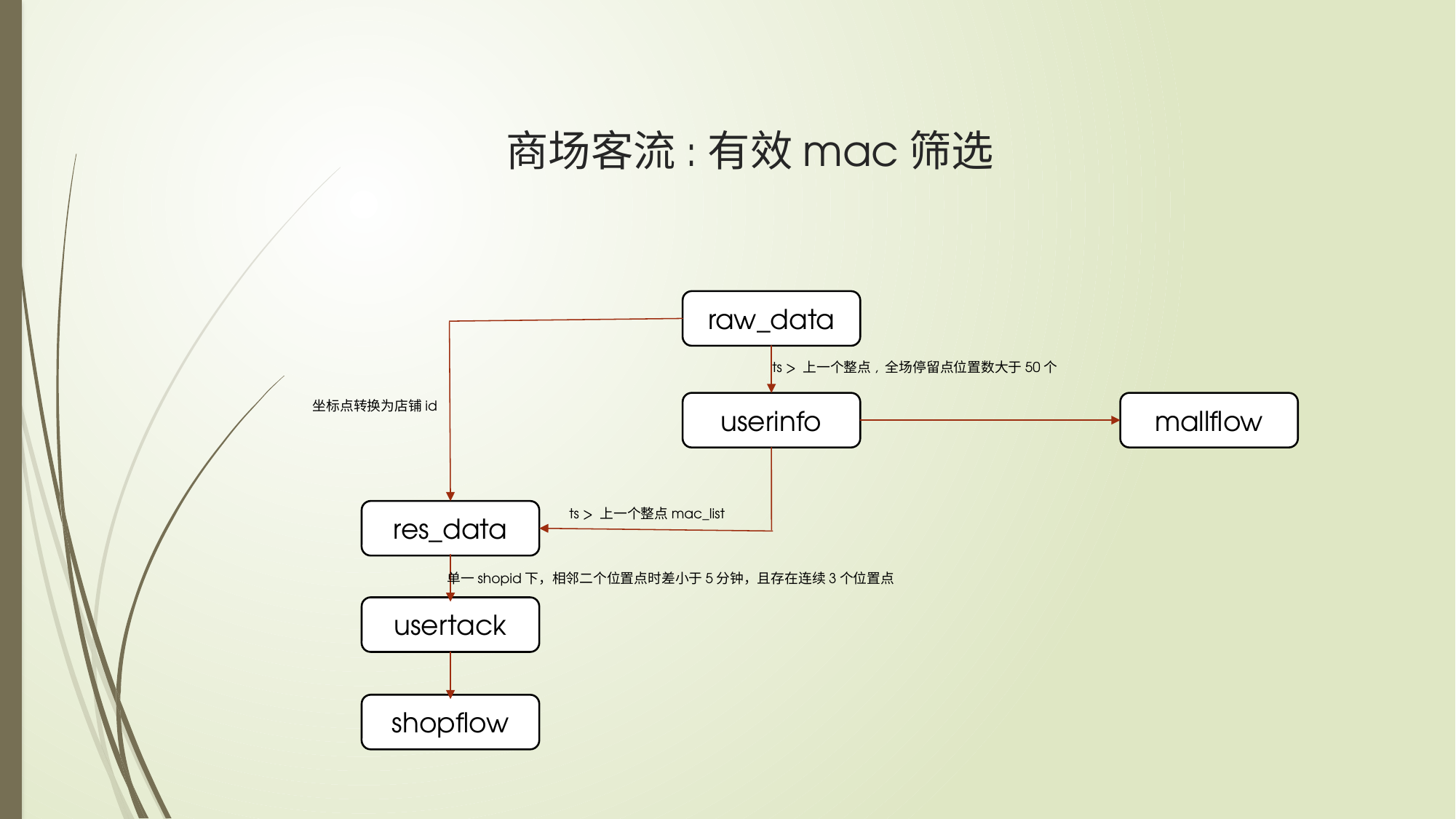

# 商场客流:有效mac筛选

raw_data
ts > 上一个整点, 全场停留点位置数大于50个
坐标点转换为店铺id
userinfo
mallflow
ts > 上一个整点mac_list
res_data
单一shopid下，相邻二个位置点时差小于5分钟，且存在连续3个位置点
usertack
shopflow